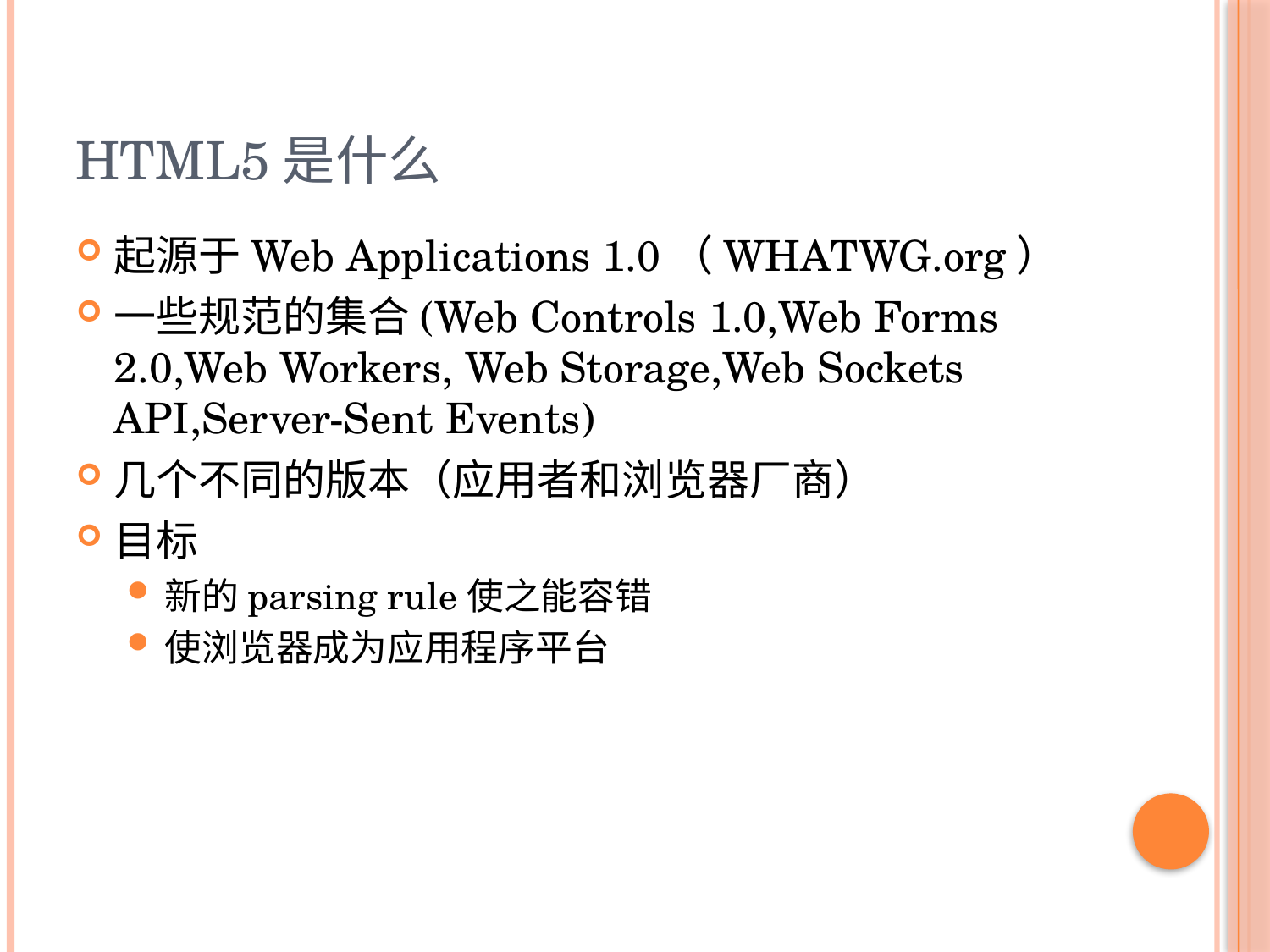

# HTML5是什么
起源于Web Applications 1.0（WHATWG.org）
一些规范的集合(Web Controls 1.0,Web Forms 2.0,Web Workers, Web Storage,Web Sockets API,Server-Sent Events)
几个不同的版本（应用者和浏览器厂商）
目标
新的parsing rule使之能容错
使浏览器成为应用程序平台